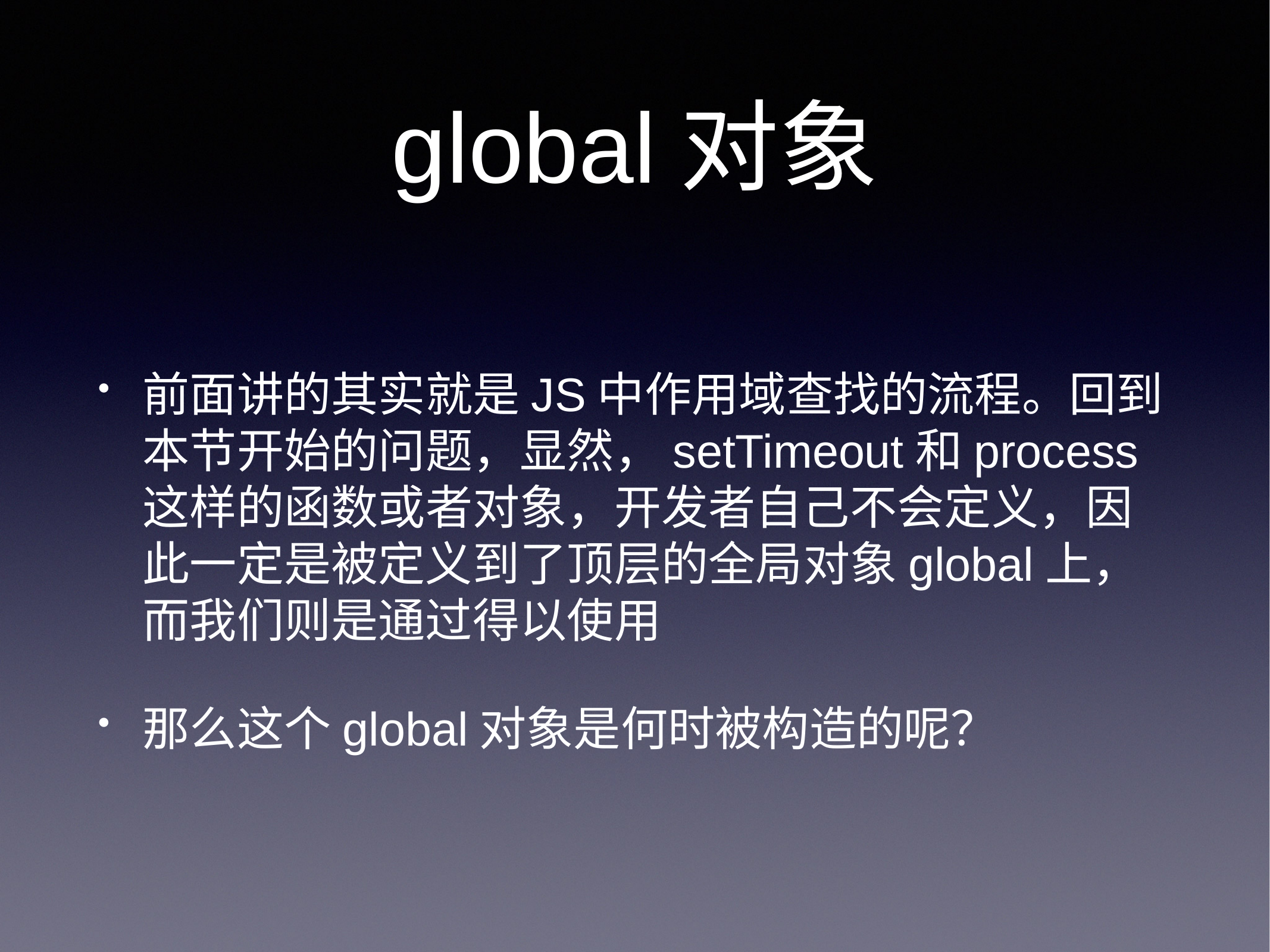

# global对象
前面讲的其实就是JS中作用域查找的流程。回到本节开始的问题，显然，setTimeout和process这样的函数或者对象，开发者自己不会定义，因此一定是被定义到了顶层的全局对象global上，而我们则是通过得以使用
那么这个global对象是何时被构造的呢？